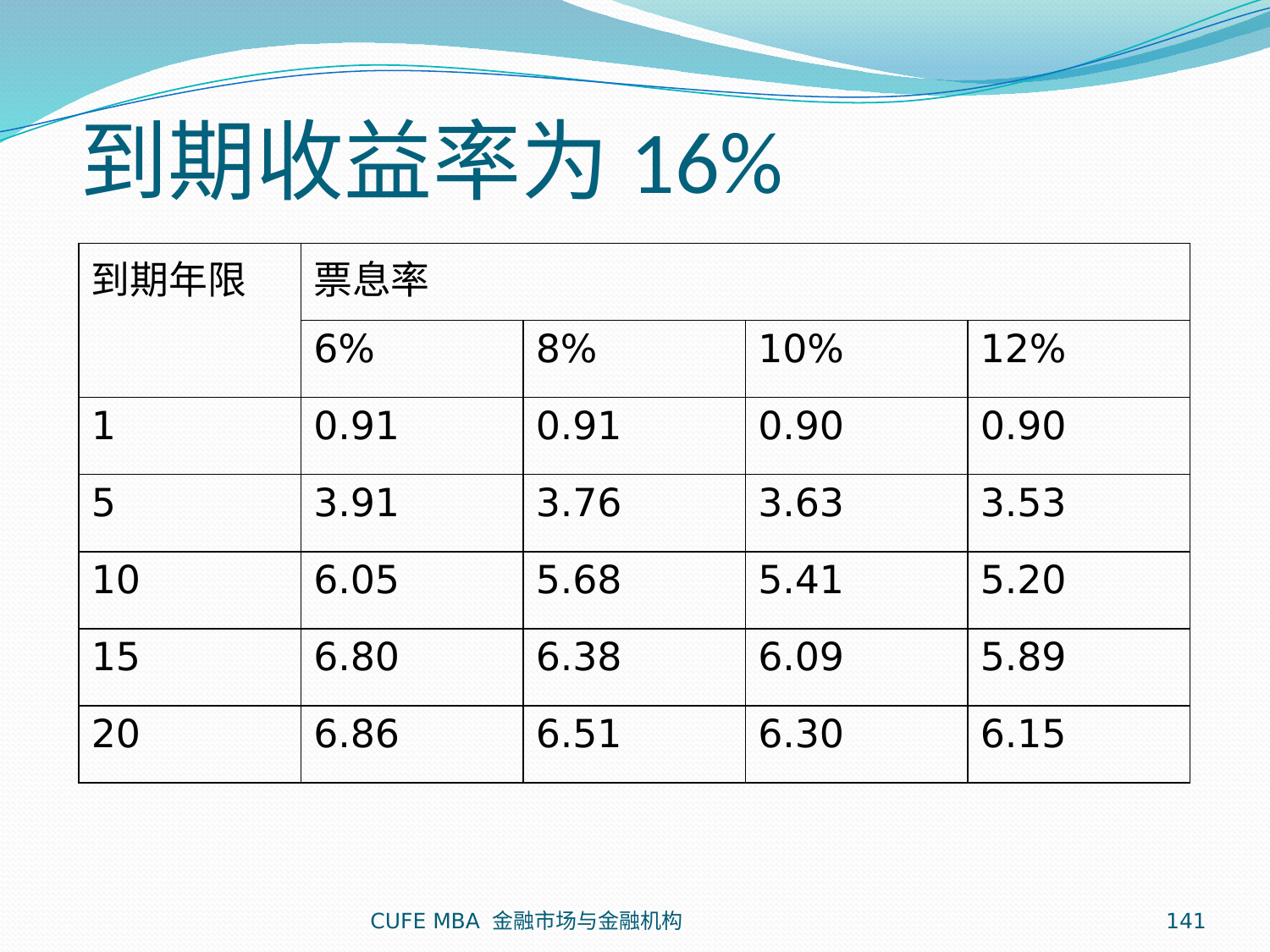

# 到期收益率为16%
| 到期年限 | 票息率 |  |  |  |
| --- | --- | --- | --- | --- |
|  | 6% | 8% | 10% | 12% |
| 1 | 0.91 | 0.91 | 0.90 | 0.90 |
| 5 | 3.91 | 3.76 | 3.63 | 3.53 |
| 10 | 6.05 | 5.68 | 5.41 | 5.20 |
| 15 | 6.80 | 6.38 | 6.09 | 5.89 |
| 20 | 6.86 | 6.51 | 6.30 | 6.15 |
CUFE MBA 金融市场与金融机构
141